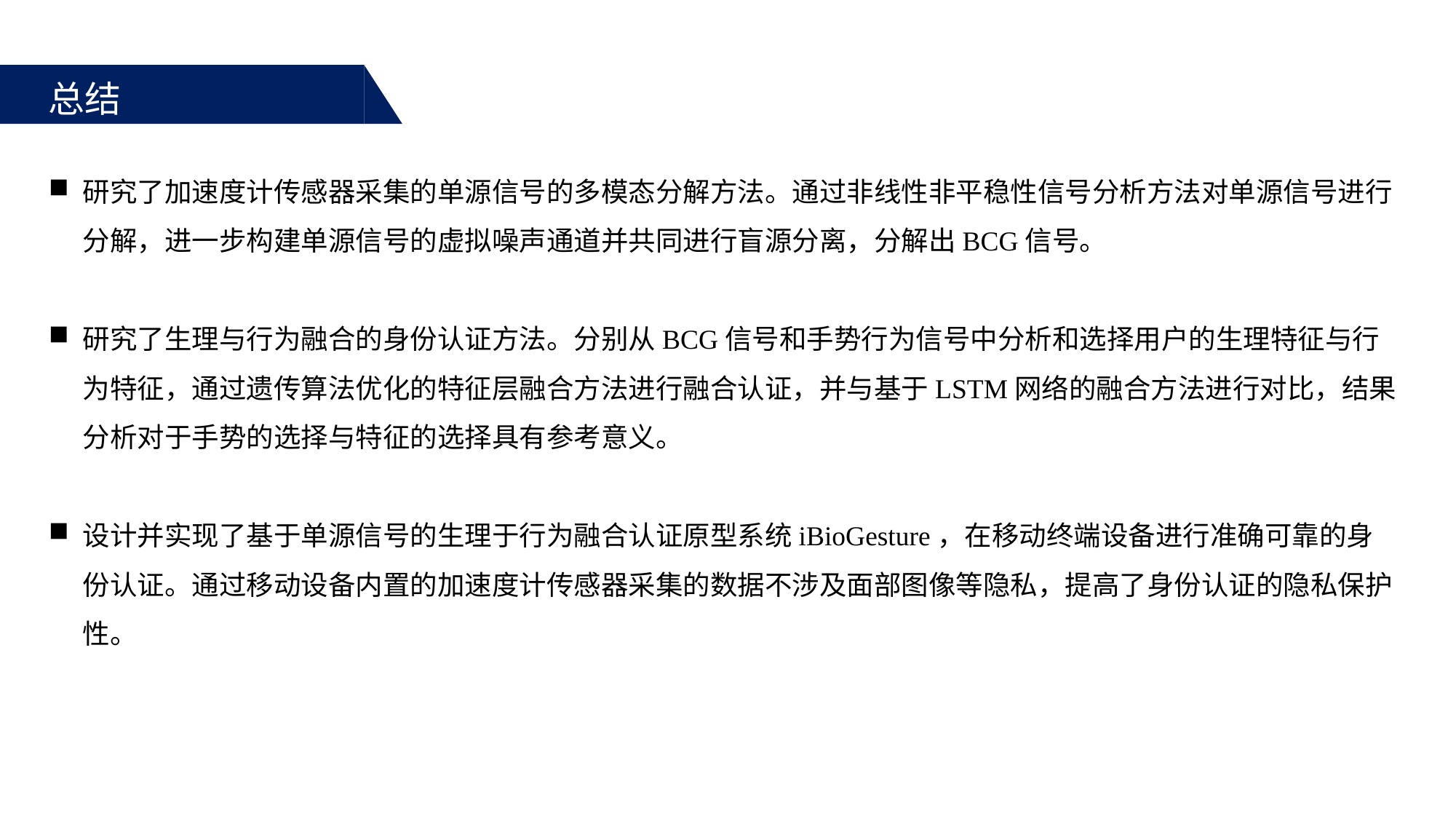

总结
研究了加速度计传感器采集的单源信号的多模态分解方法。通过非线性非平稳性信号分析方法对单源信号进行分解，进一步构建单源信号的虚拟噪声通道并共同进行盲源分离，分解出BCG信号。

研究了生理与行为融合的身份认证方法。分别从BCG信号和手势行为信号中分析和选择用户的生理特征与行为特征，通过遗传算法优化的特征层融合方法进行融合认证，并与基于LSTM网络的融合方法进行对比，结果分析对于手势的选择与特征的选择具有参考意义。

设计并实现了基于单源信号的生理于行为融合认证原型系统iBioGesture，在移动终端设备进行准确可靠的身份认证。通过移动设备内置的加速度计传感器采集的数据不涉及面部图像等隐私，提高了身份认证的隐私保护性。